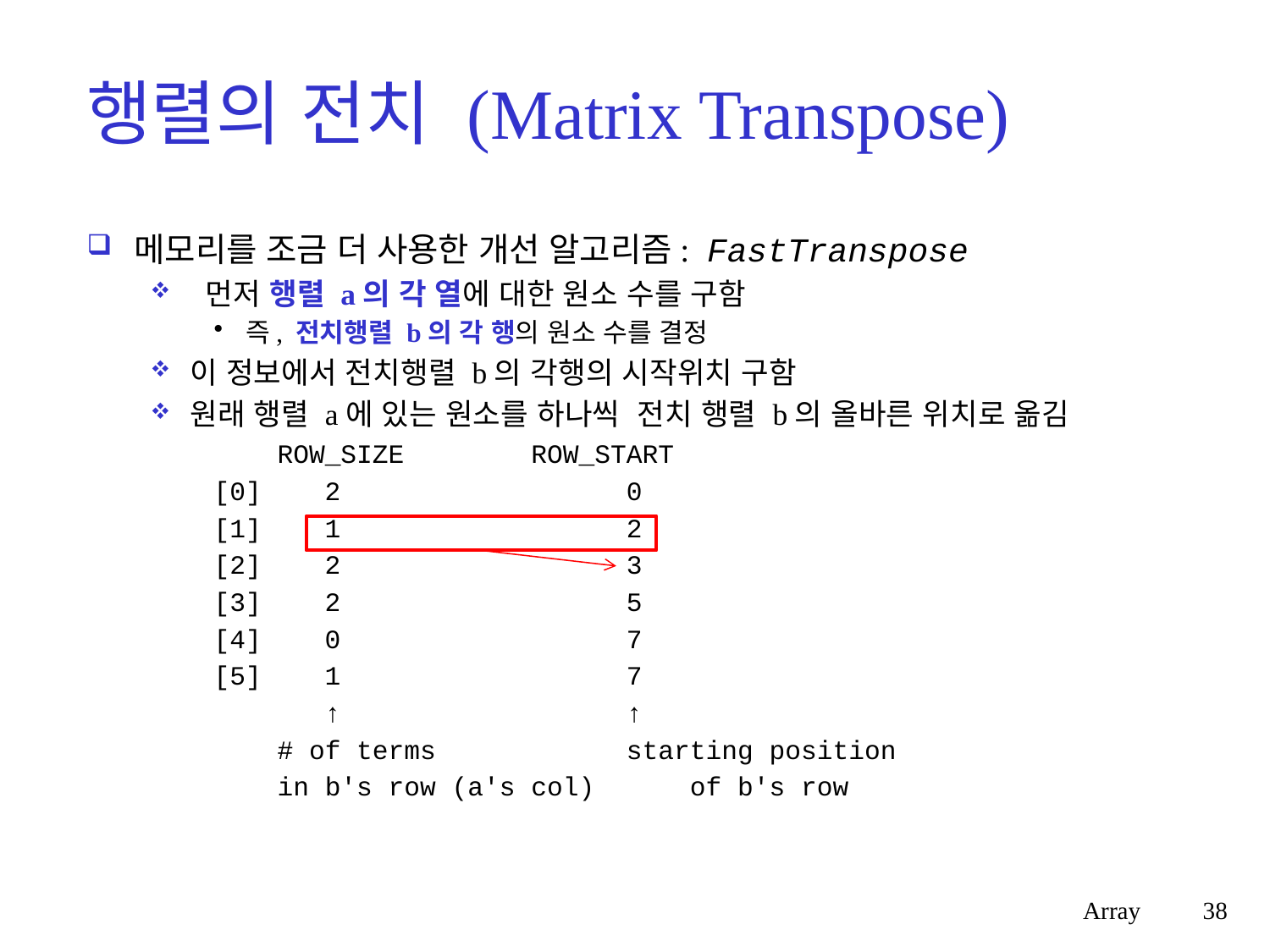

# 행렬의 전치 (Matrix Transpose)
메모리를 조금 더 사용한 개선 알고리즘:  FastTranspose
 먼저 행렬 a의 각 열에 대한 원소 수를 구함
즉, 전치행렬 b의 각 행의 원소 수를 결정
이 정보에서 전치행렬 b의 각행의 시작위치 구함
원래 행렬 a에 있는 원소를 하나씩  전치 행렬 b의 올바른 위치로 옮김
    ROW_SIZE        ROW_START
[0]    2                  0
[1]    1                  2
[2]    2                  3
[3]    2                  5
[4]    0                  7
[5]    1                  7
       ↑                  ↑
    # of terms            starting position
    in b's row (a's col)      of b's row

Array
38